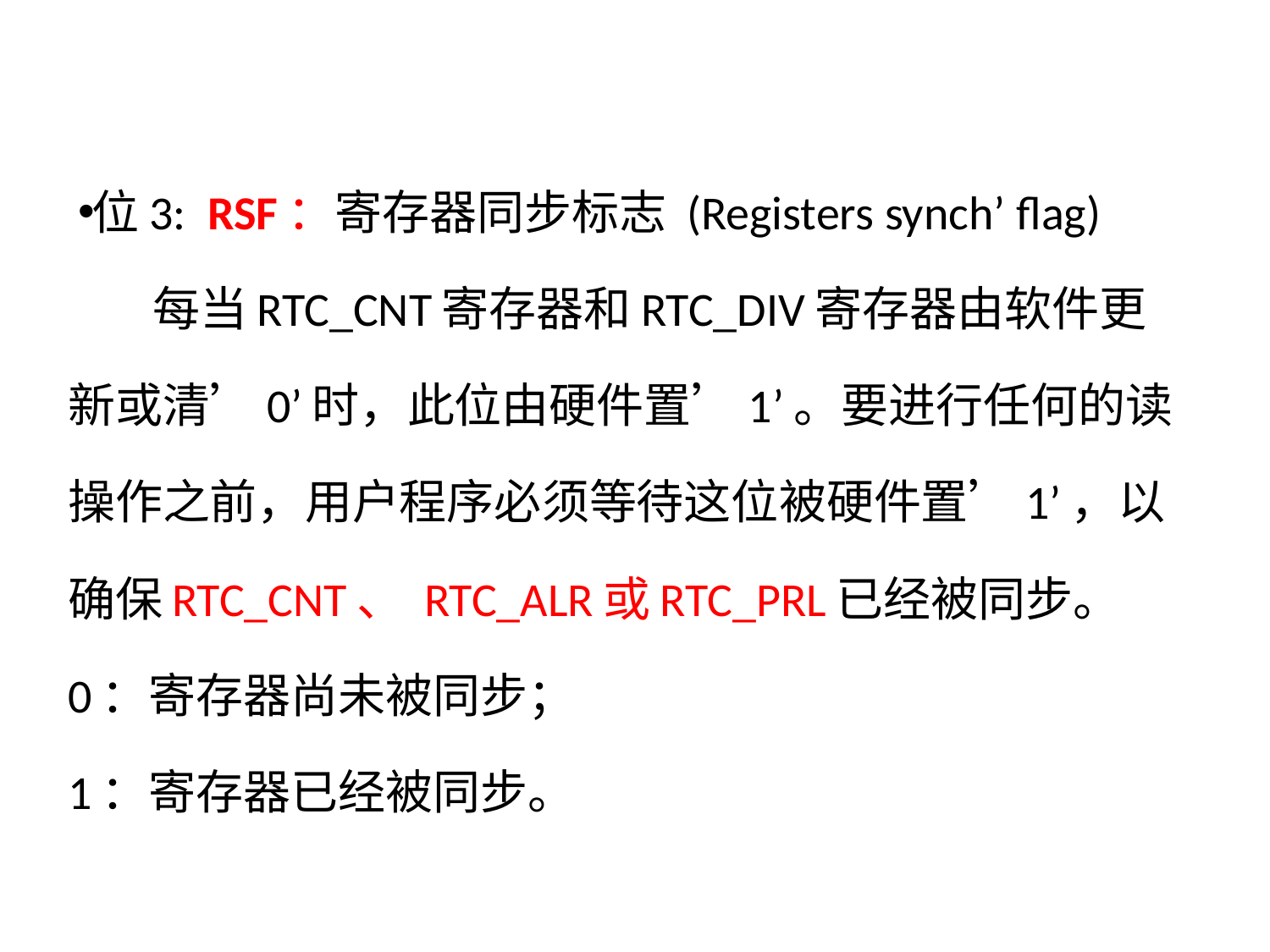

位3:  RSF：寄存器同步标志 (Registers synch’ flag)
       每当RTC_CNT寄存器和RTC_DIV寄存器由软件更新或清’0’时，此位由硬件置’1’。要进行任何的读操作之前，用户程序必须等待这位被硬件置’1’，以确保RTC_CNT、 RTC_ALR或RTC_PRL已经被同步。
0：寄存器尚未被同步；
1：寄存器已经被同步。